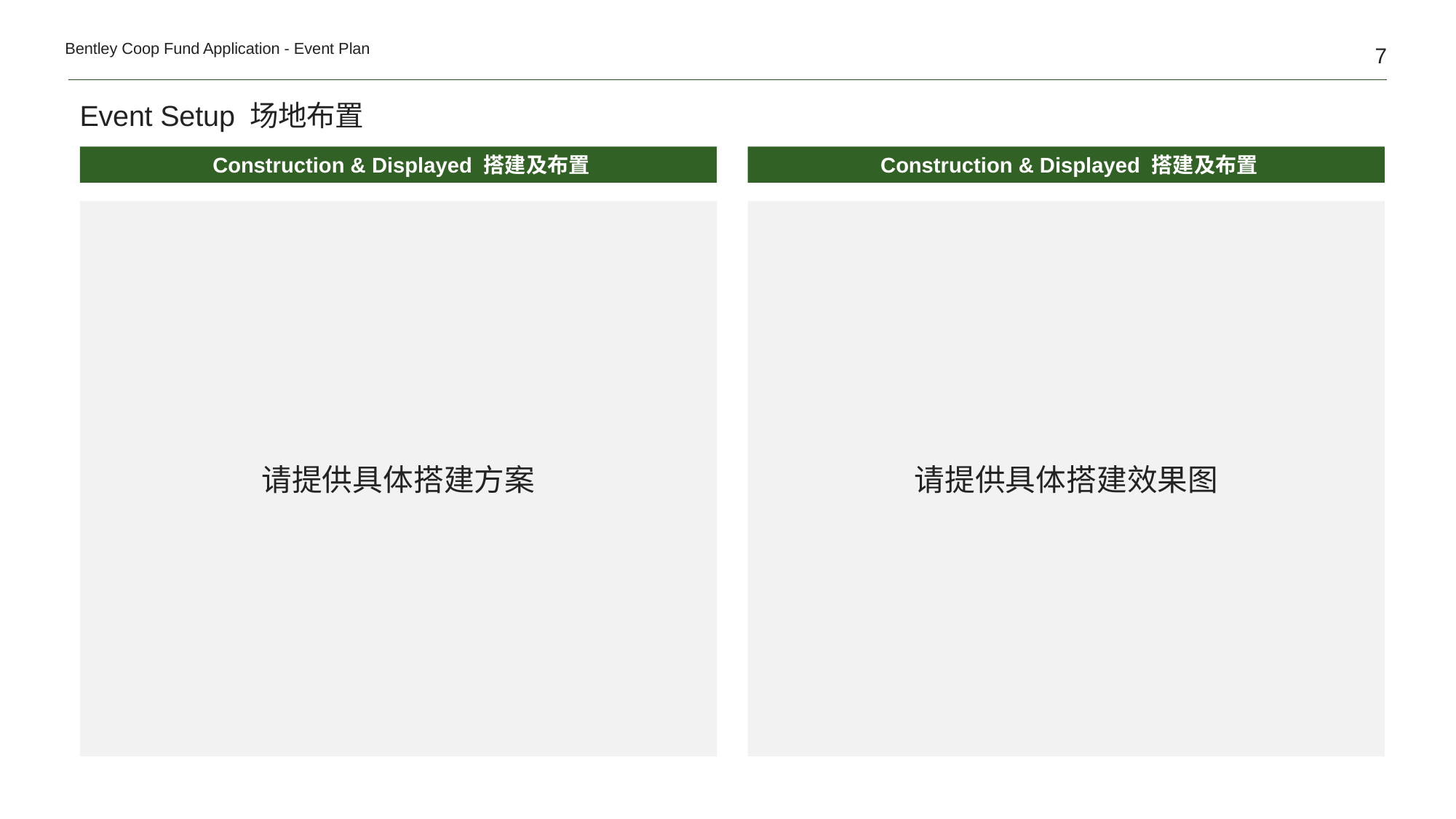

7
Bentley Coop Fund Application - Event Plan
Event Setup 场地布置
 Construction & Displayed 搭建及布置
 Construction & Displayed 搭建及布置
请提供具体搭建方案
请提供具体搭建效果图